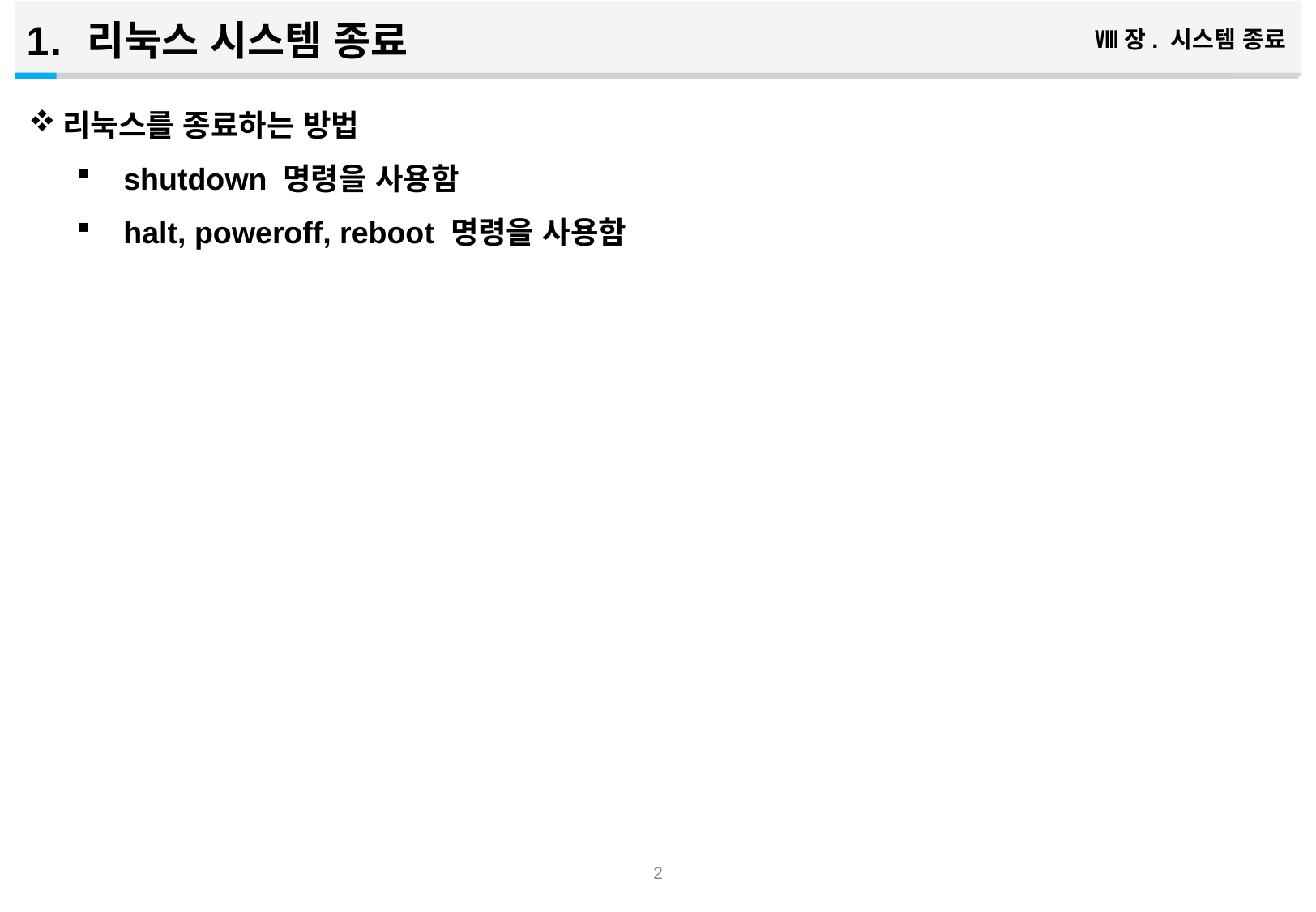

리눅스 시스템 종료
Ⅷ장. 시스템 종료
리눅스를 종료하는 방법
shutdown 명령을 사용함
halt, poweroff, reboot 명령을 사용함
2